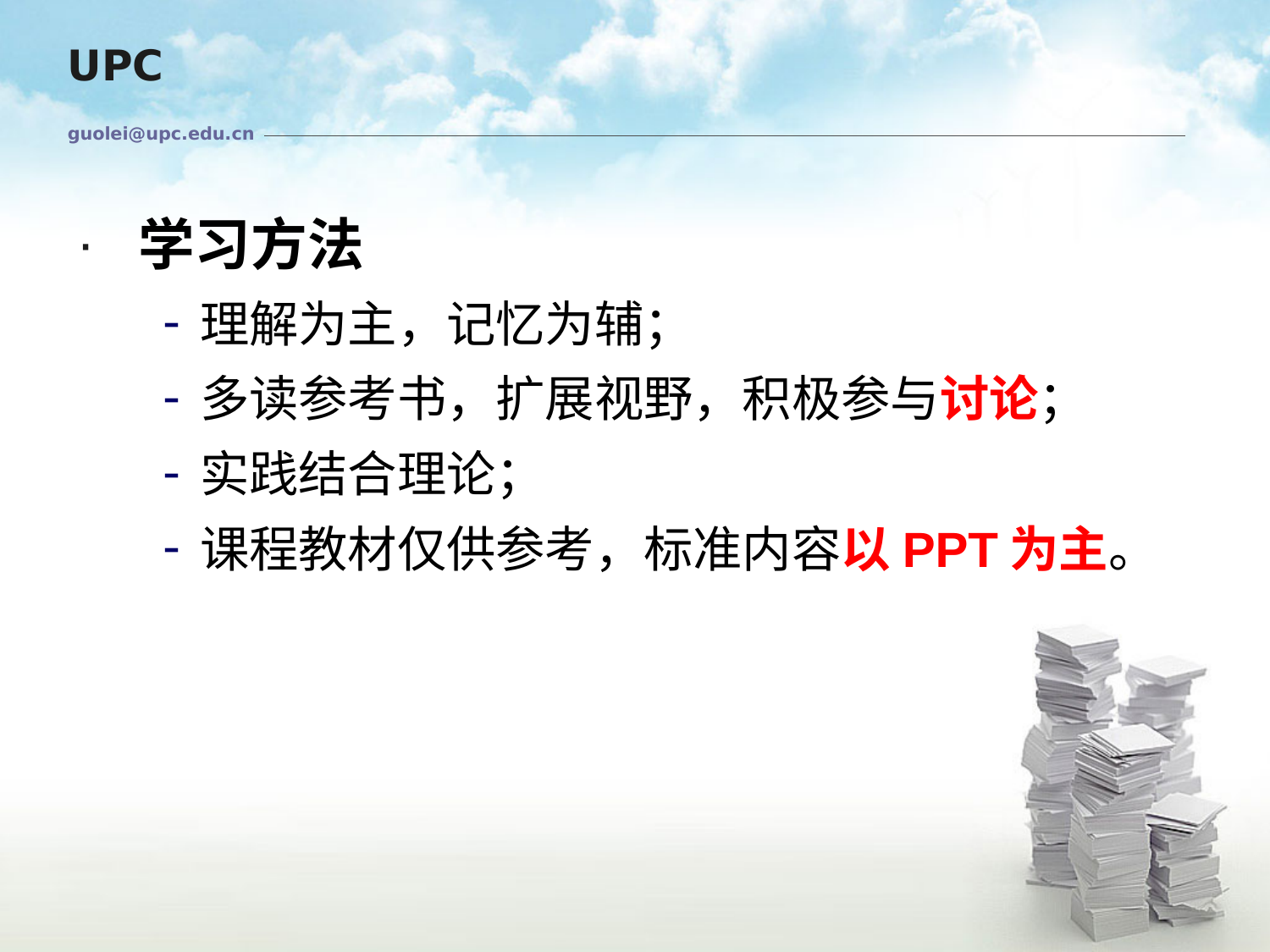

guolei@upc.edu.cn
学习方法
理解为主，记忆为辅；
多读参考书，扩展视野，积极参与讨论；
实践结合理论；
课程教材仅供参考，标准内容以PPT为主。